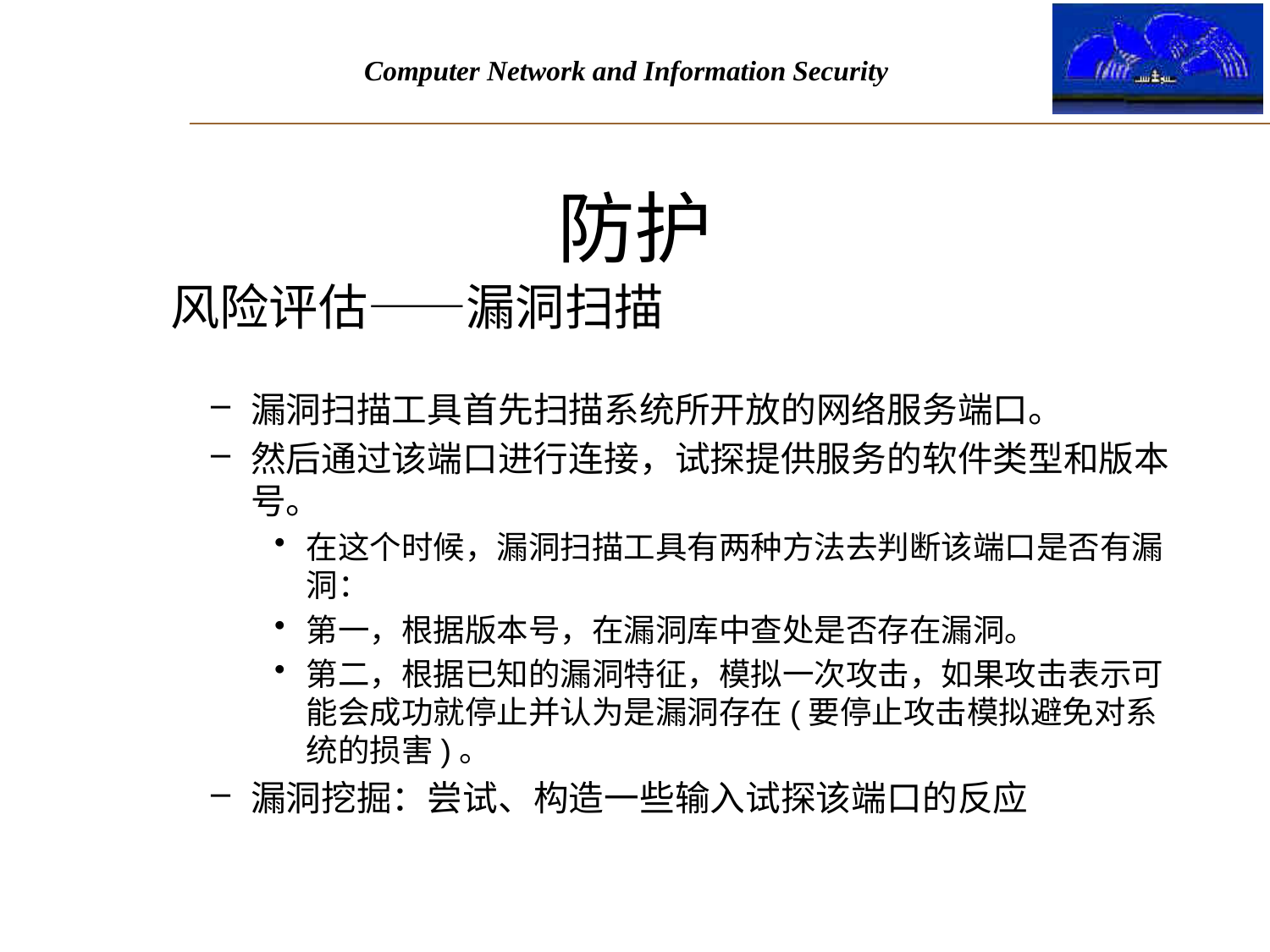

# 防护
 风险评估——漏洞扫描
漏洞扫描工具首先扫描系统所开放的网络服务端口。
然后通过该端口进行连接，试探提供服务的软件类型和版本号。
在这个时候，漏洞扫描工具有两种方法去判断该端口是否有漏洞：
第一，根据版本号，在漏洞库中查处是否存在漏洞。
第二，根据已知的漏洞特征，模拟一次攻击，如果攻击表示可能会成功就停止并认为是漏洞存在(要停止攻击模拟避免对系统的损害)。
漏洞挖掘：尝试、构造一些输入试探该端口的反应